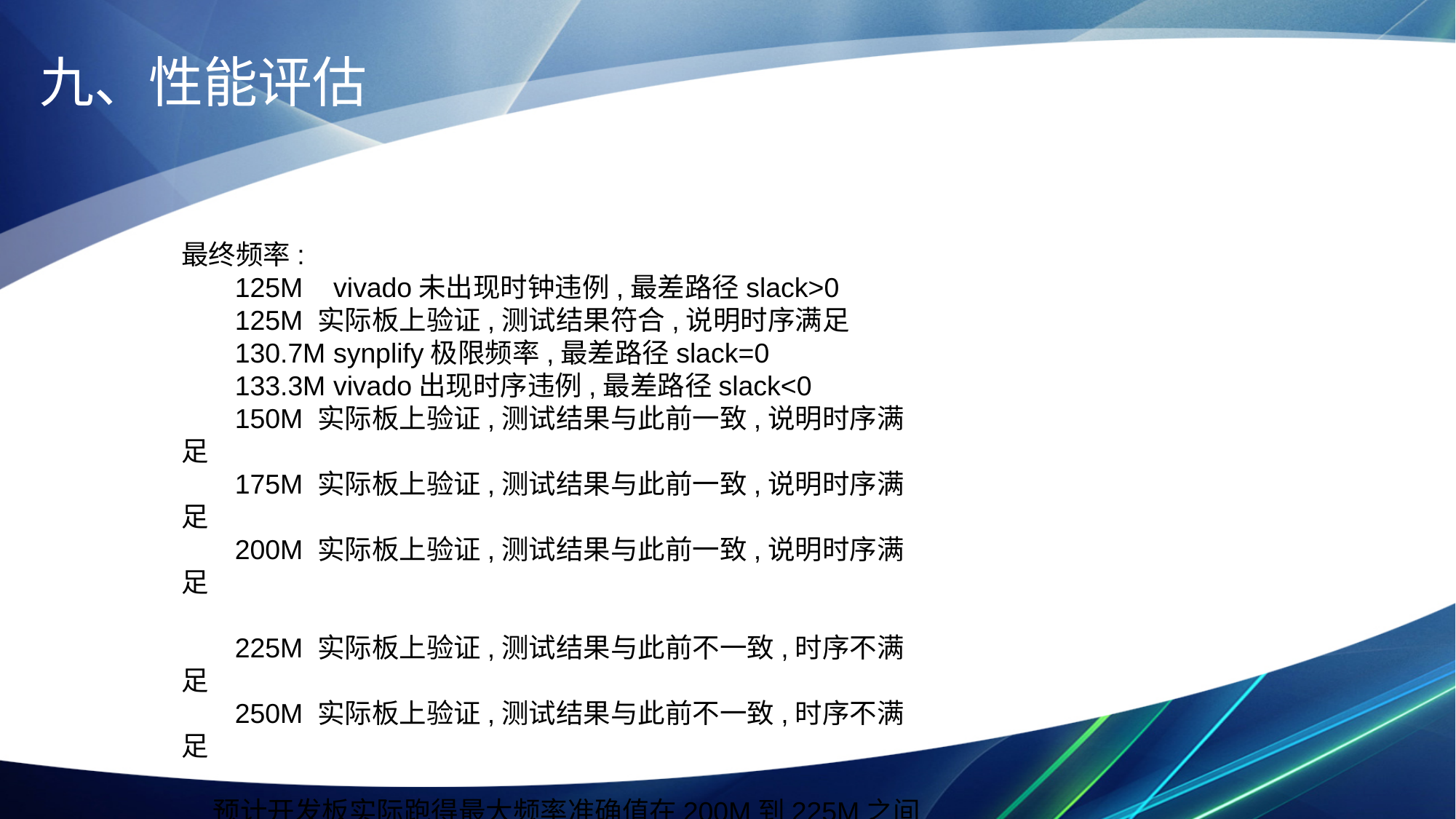

九、性能评估
最终频率:
       125M    vivado未出现时钟违例,最差路径slack>0
       125M 实际板上验证,测试结果符合,说明时序满足
       130.7M synplify极限频率,最差路径slack=0
       133.3M vivado出现时序违例,最差路径slack<0
       150M 实际板上验证,测试结果与此前一致,说明时序满足
       175M 实际板上验证,测试结果与此前一致,说明时序满足
       200M 实际板上验证,测试结果与此前一致,说明时序满足

       225M 实际板上验证,测试结果与此前不一致,时序不满足
       250M 实际板上验证,测试结果与此前不一致,时序不满足

    预计开发板实际跑得最大频率准确值在200M到225M之间

           (开发板中提供的接口时钟最大为250M)